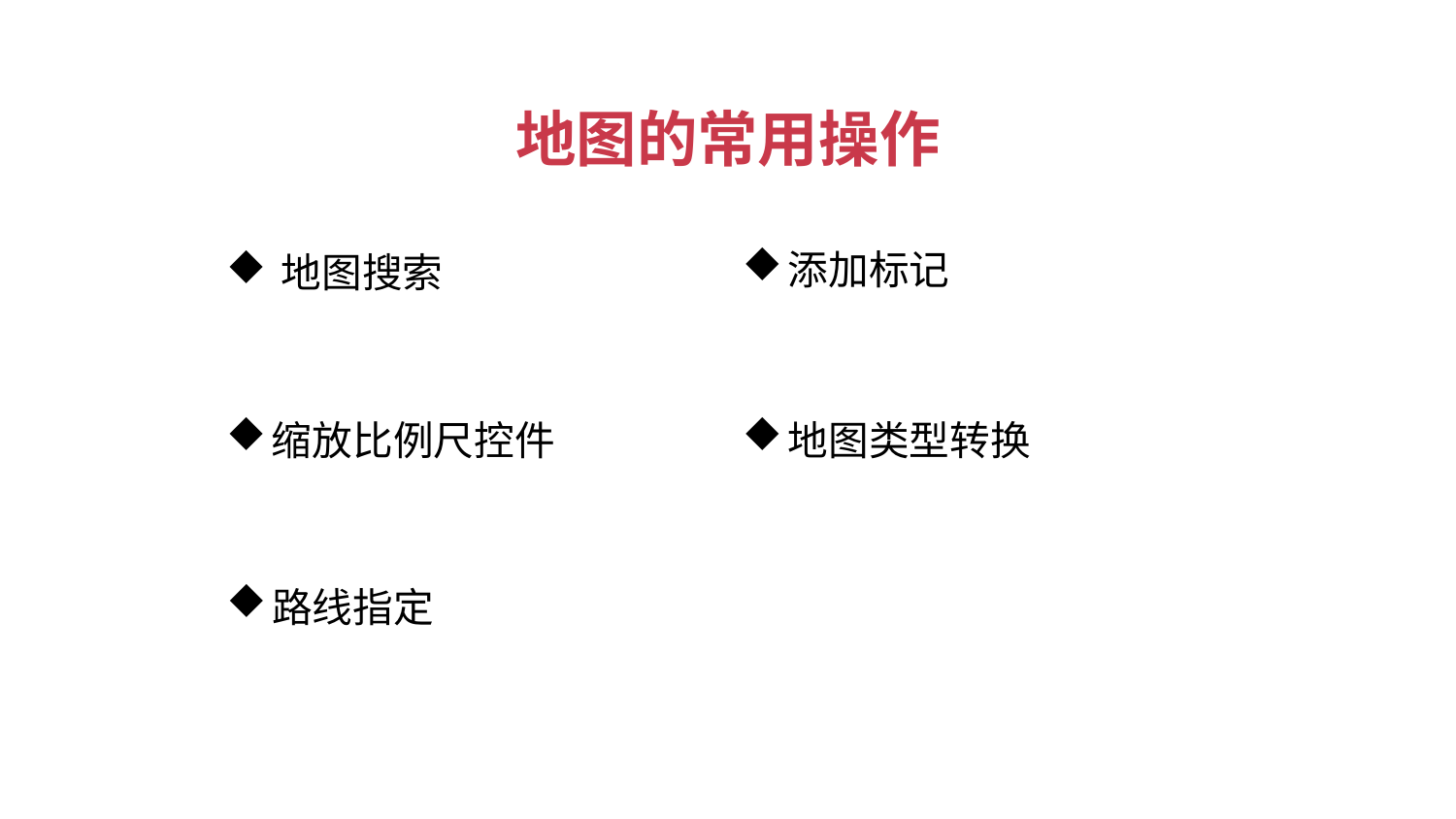

地图的常用操作
添加标记
地图搜索
缩放比例尺控件
地图类型转换
路线指定